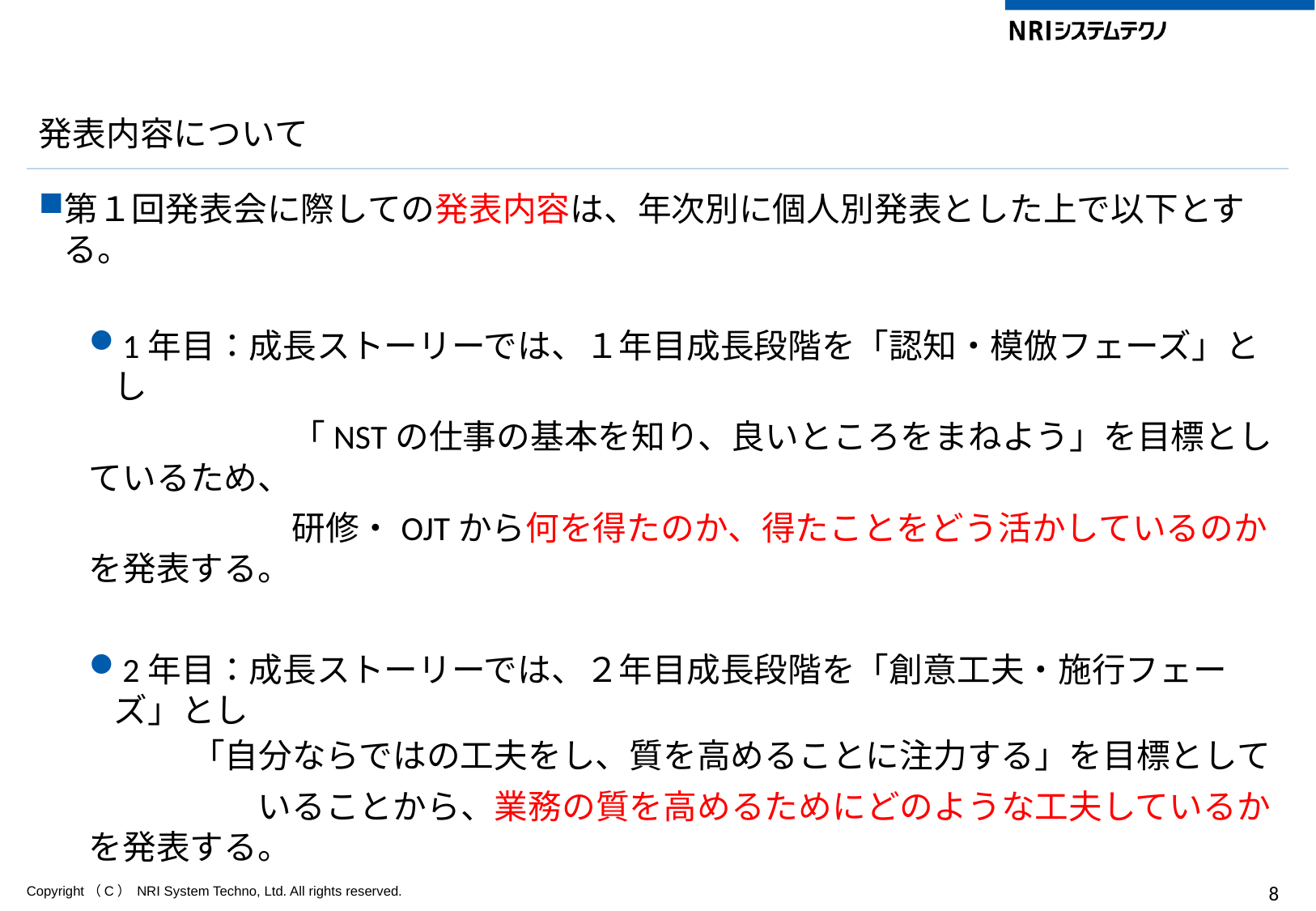

# 発表内容について
第１回発表会に際しての発表内容は、年次別に個人別発表とした上で以下とする。

1年目：成長ストーリーでは、１年目成長段階を「認知・模倣フェーズ」とし
　　　　　　「NSTの仕事の基本を知り、良いところをまねよう」を目標としているため、
　　　　　　研修・OJTから何を得たのか、得たことをどう活かしているのかを発表する。

2年目：成長ストーリーでは、２年目成長段階を「創意工夫・施行フェーズ」とし
「自分ならではの工夫をし、質を高めることに注力する」を目標として
　　　　　いることから、業務の質を高めるためにどのような工夫しているかを発表する。